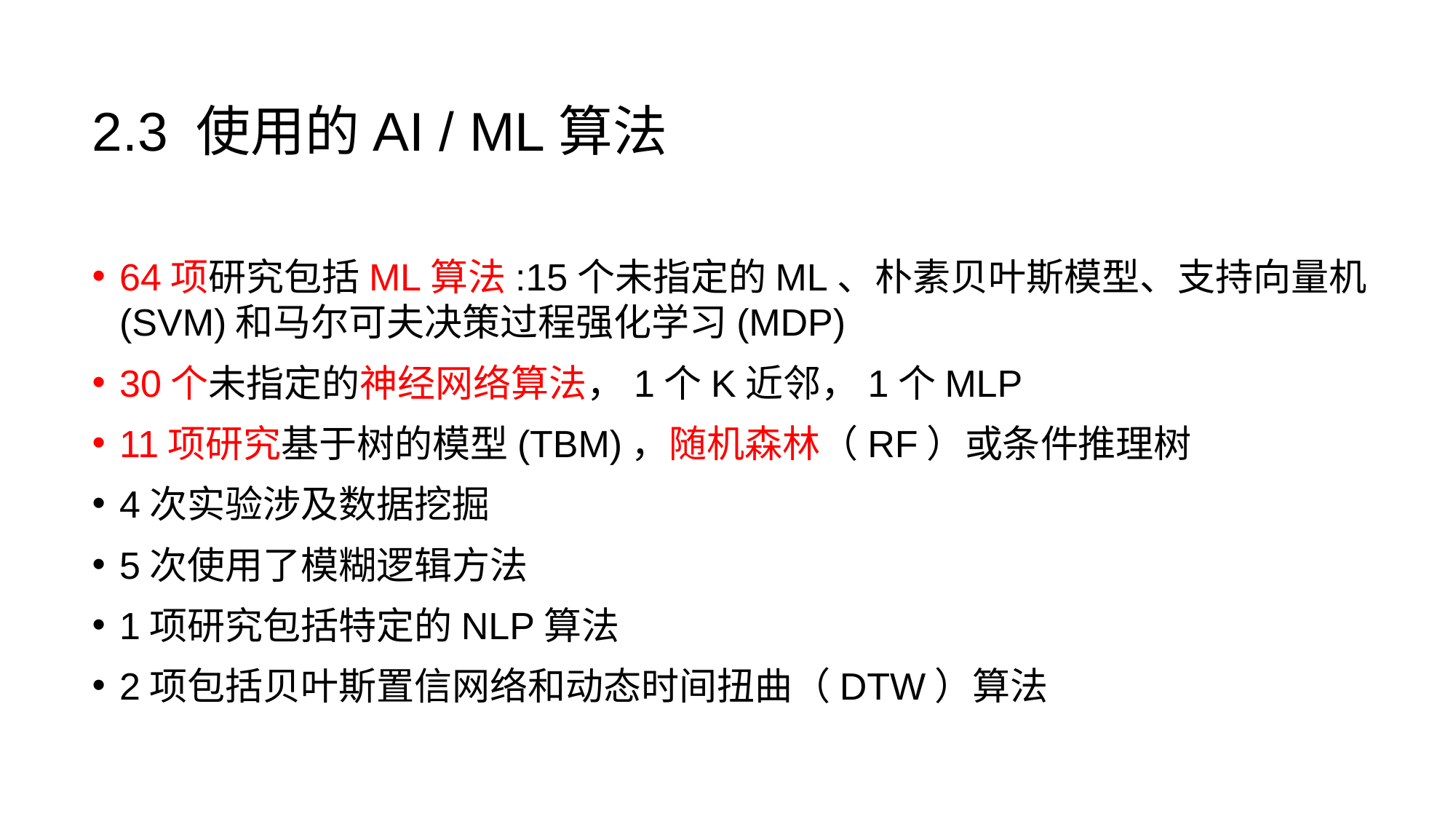

2.3 使用的AI / ML算法

64项研究包括ML算法:15个未指定的ML、朴素贝叶斯模型、支持向量机(SVM)和马尔可夫决策过程强化学习(MDP)
30个未指定的神经网络算法，1个K近邻，1个MLP
11项研究基于树的模型(TBM)，随机森林（RF）或条件推理树
4次实验涉及数据挖掘
5次使用了模糊逻辑方法
1项研究包括特定的NLP算法
2项包括贝叶斯置信网络和动态时间扭曲（DTW）算法